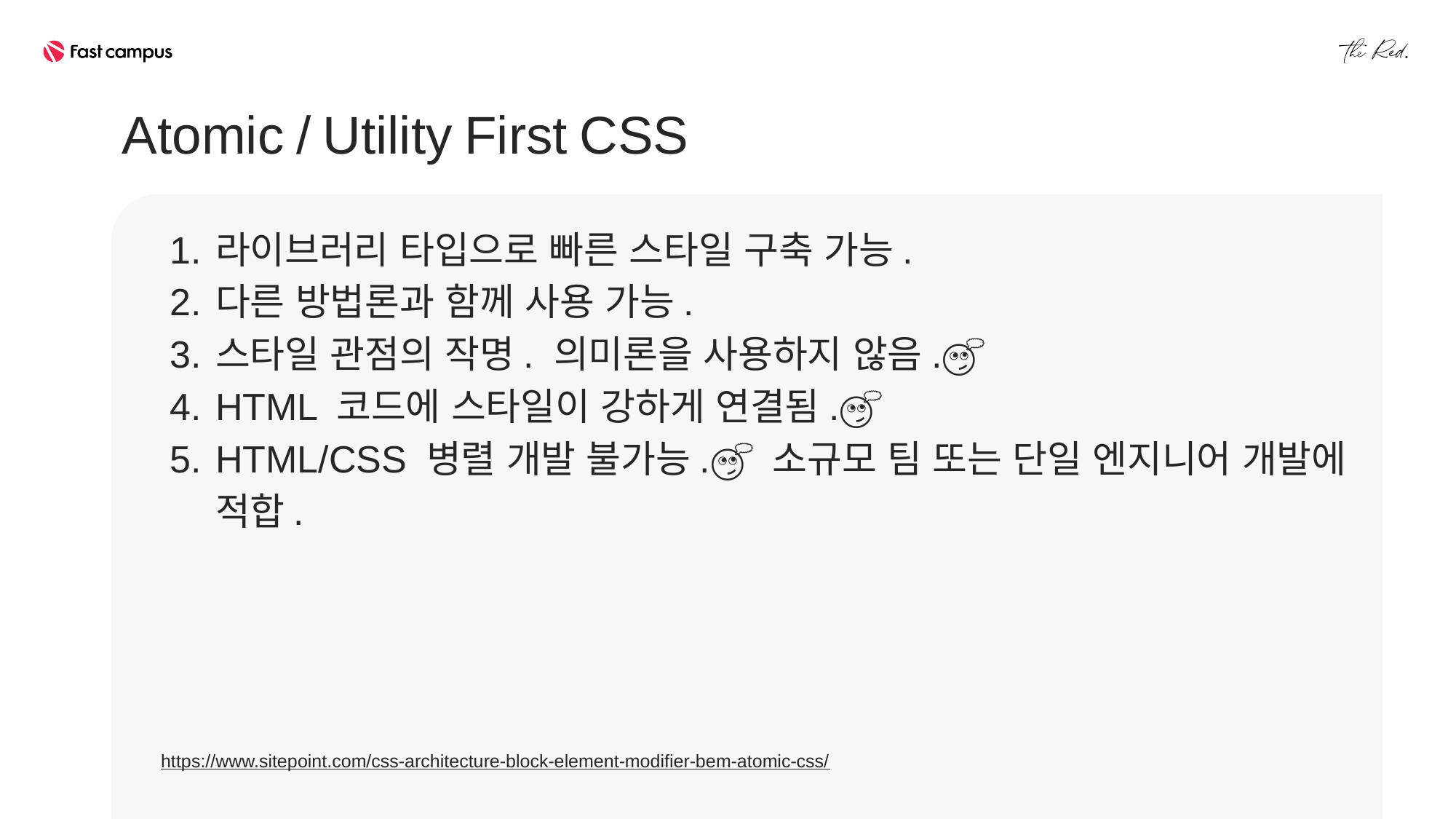

Atomic / Utility First CSS
라이브러리 타입으로 빠른 스타일 구축 가능.
다른 방법론과 함께 사용 가능.
스타일 관점의 작명. 의미론을 사용하지 않음.🤔
HTML 코드에 스타일이 강하게 연결됨.🤔
HTML/CSS 병렬 개발 불가능.🤔 소규모 팀 또는 단일 엔지니어 개발에 적합.

https://www.sitepoint.com/css-architecture-block-element-modifier-bem-atomic-css/